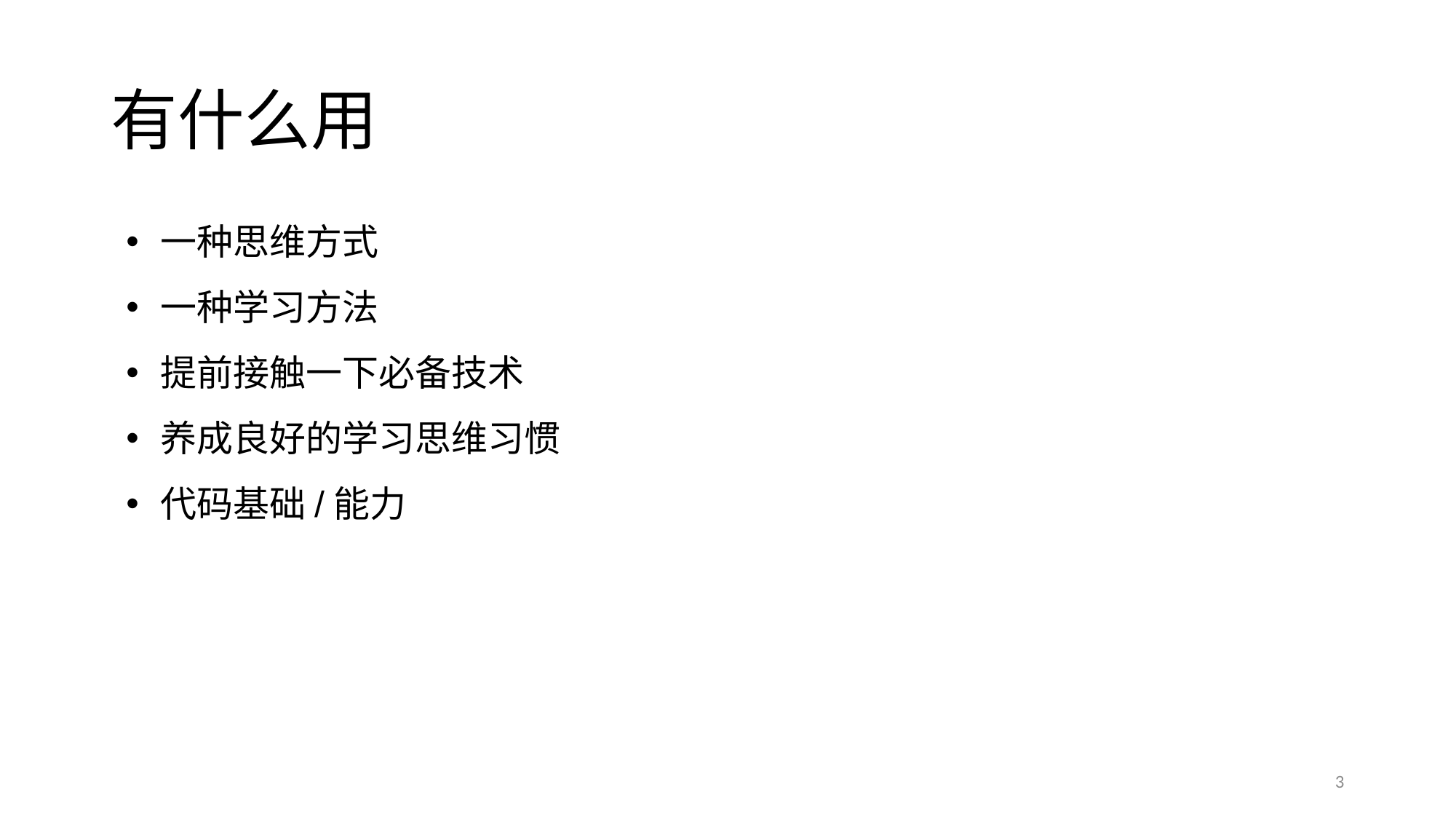

# 有什么用
一种思维方式
一种学习方法
提前接触一下必备技术
养成良好的学习思维习惯
代码基础/能力

3